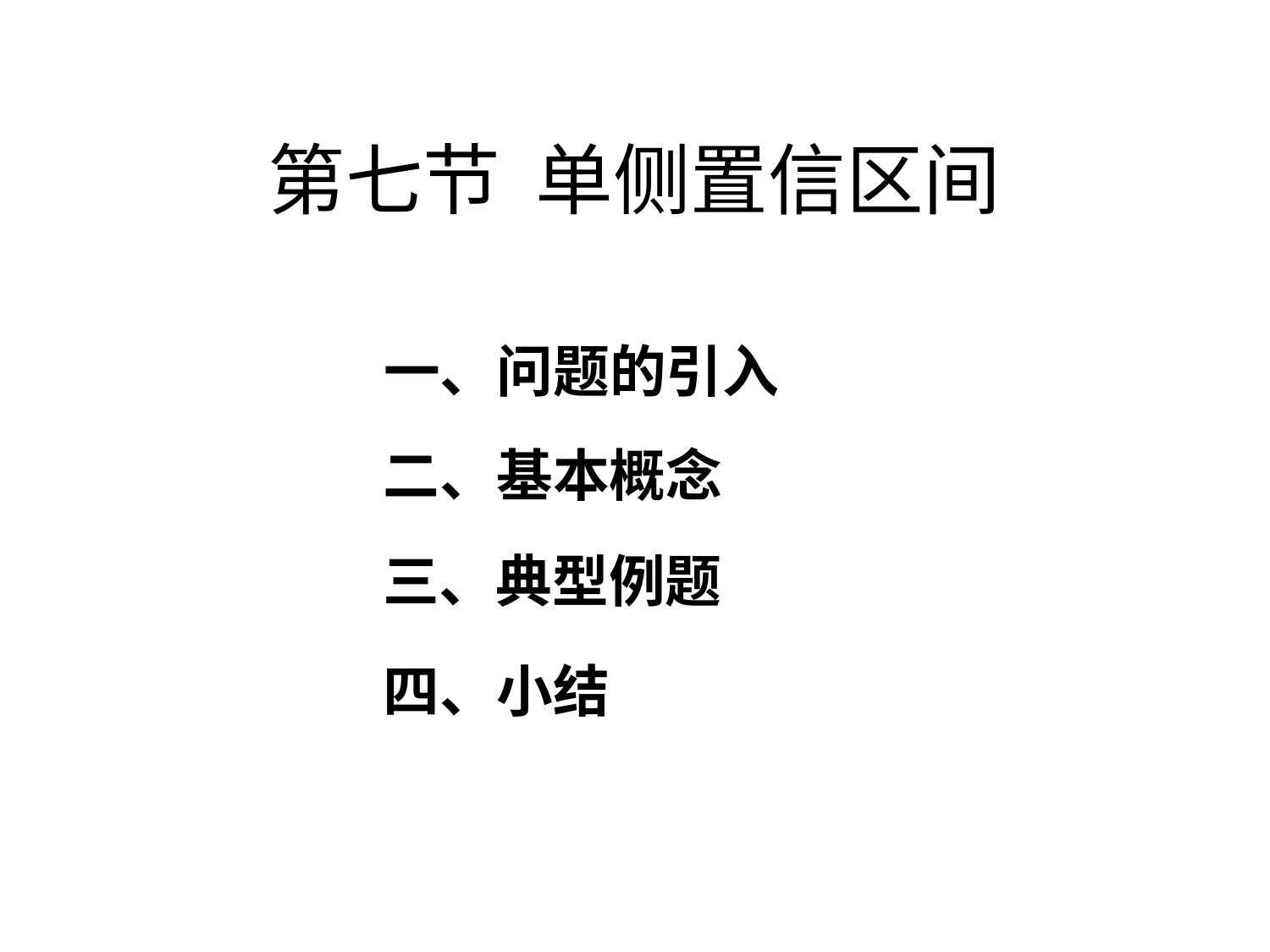

# 第七节  单侧置信区间
一、问题的引入

二、基本概念

三、典型例题

四、小结